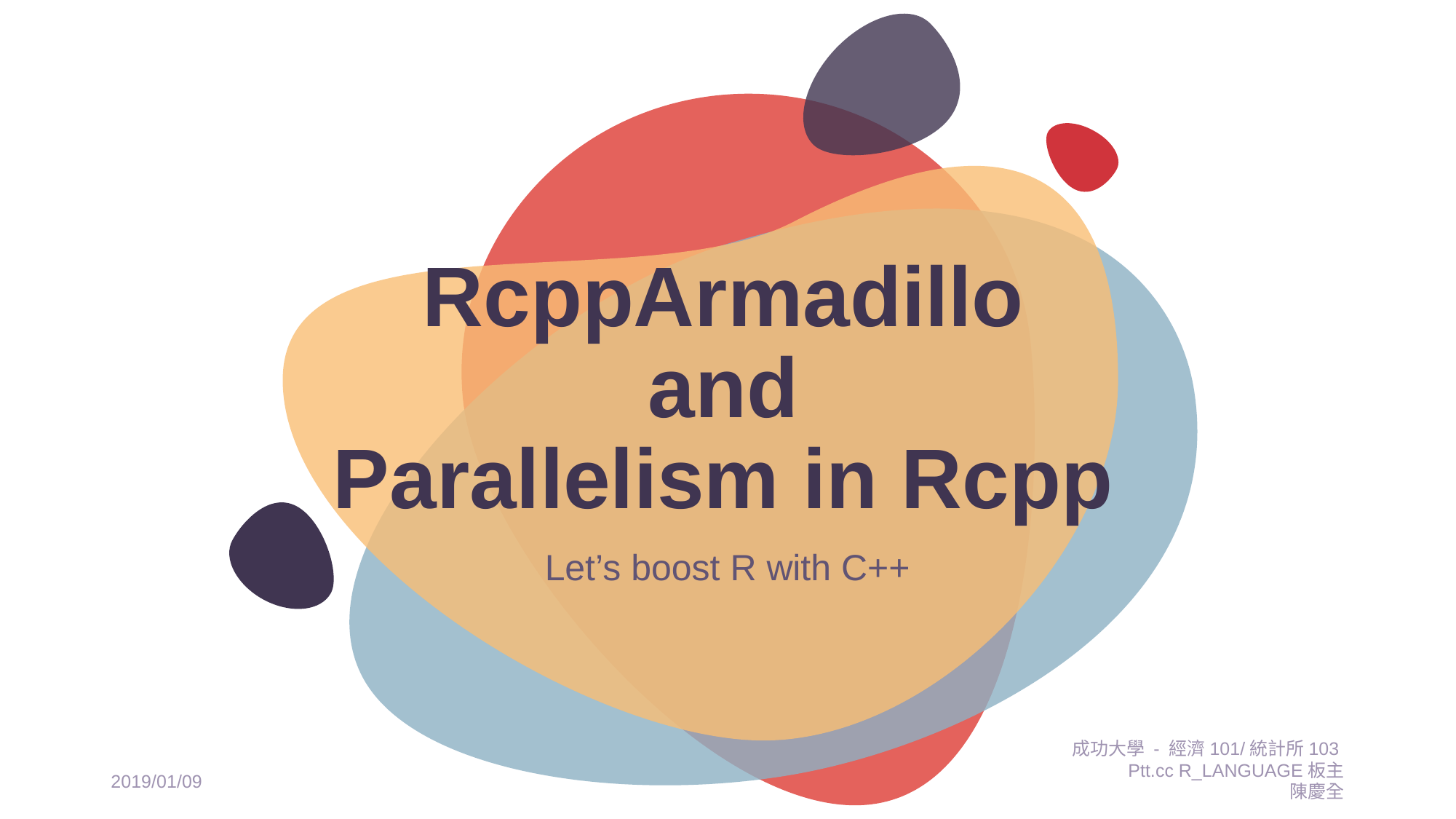

# RcppArmadillo and Parallelism in Rcpp
Let’s boost R with C++
成功大學 - 經濟101/統計所103
Ptt.cc R_LANGUAGE板主
陳慶全
2019/01/09